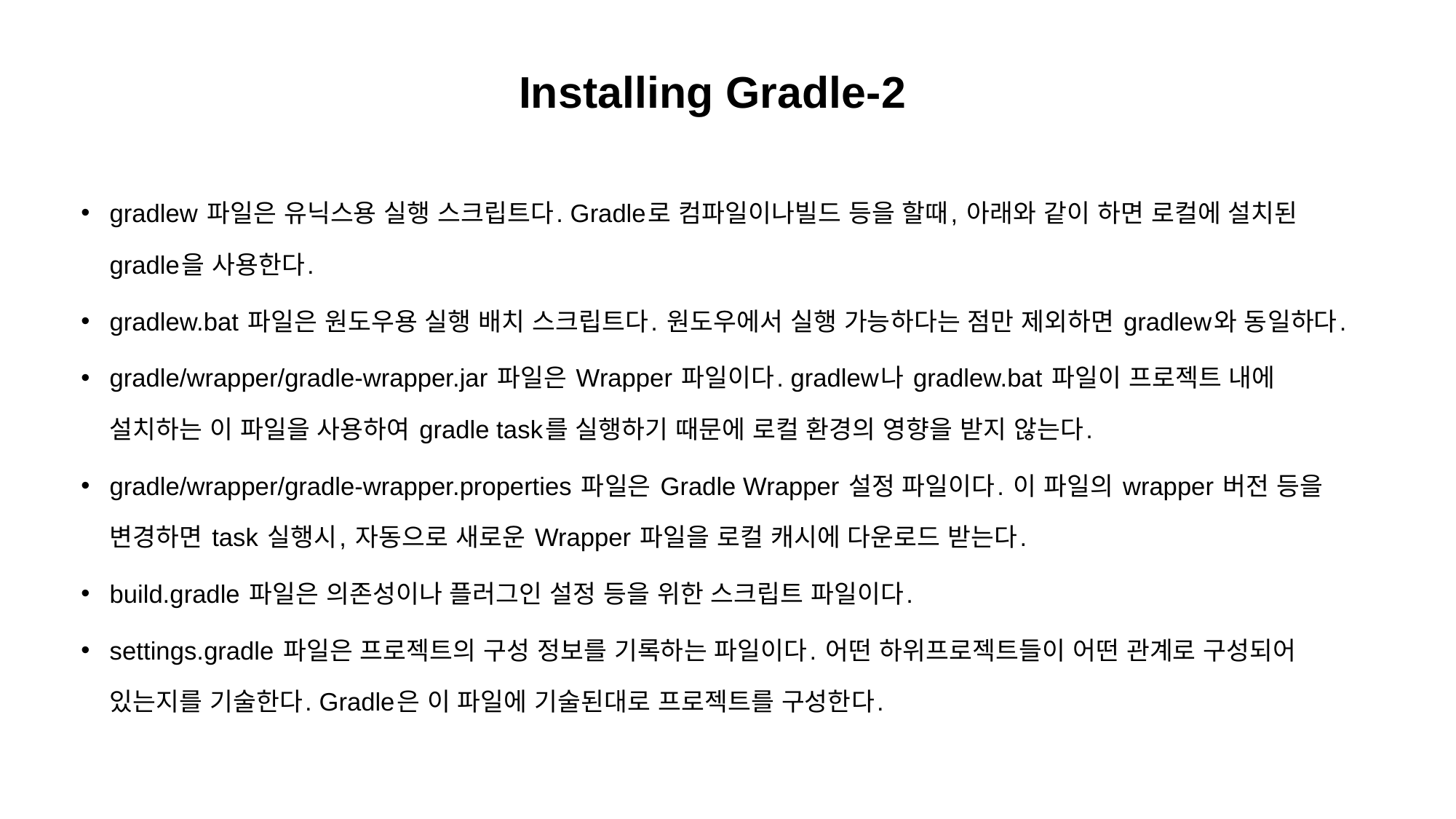

Installing Gradle-2

gradlew 파일은 유닉스용 실행 스크립트다. Gradle로 컴파일이나빌드 등을 할때, 아래와 같이 하면 로컬에 설치된 gradle을 사용한다.
gradlew.bat 파일은 원도우용 실행 배치 스크립트다. 원도우에서 실행 가능하다는 점만 제외하면 gradlew와 동일하다.
gradle/wrapper/gradle-wrapper.jar 파일은 Wrapper 파일이다. gradlew나 gradlew.bat 파일이 프로젝트 내에 설치하는 이 파일을 사용하여 gradle task를 실행하기 때문에 로컬 환경의 영향을 받지 않는다.
gradle/wrapper/gradle-wrapper.properties 파일은 Gradle Wrapper 설정 파일이다. 이 파일의 wrapper 버전 등을 변경하면 task 실행시, 자동으로 새로운 Wrapper 파일을 로컬 캐시에 다운로드 받는다.
build.gradle 파일은 의존성이나 플러그인 설정 등을 위한 스크립트 파일이다.
settings.gradle 파일은 프로젝트의 구성 정보를 기록하는 파일이다. 어떤 하위프로젝트들이 어떤 관계로 구성되어 있는지를 기술한다. Gradle은 이 파일에 기술된대로 프로젝트를 구성한다.